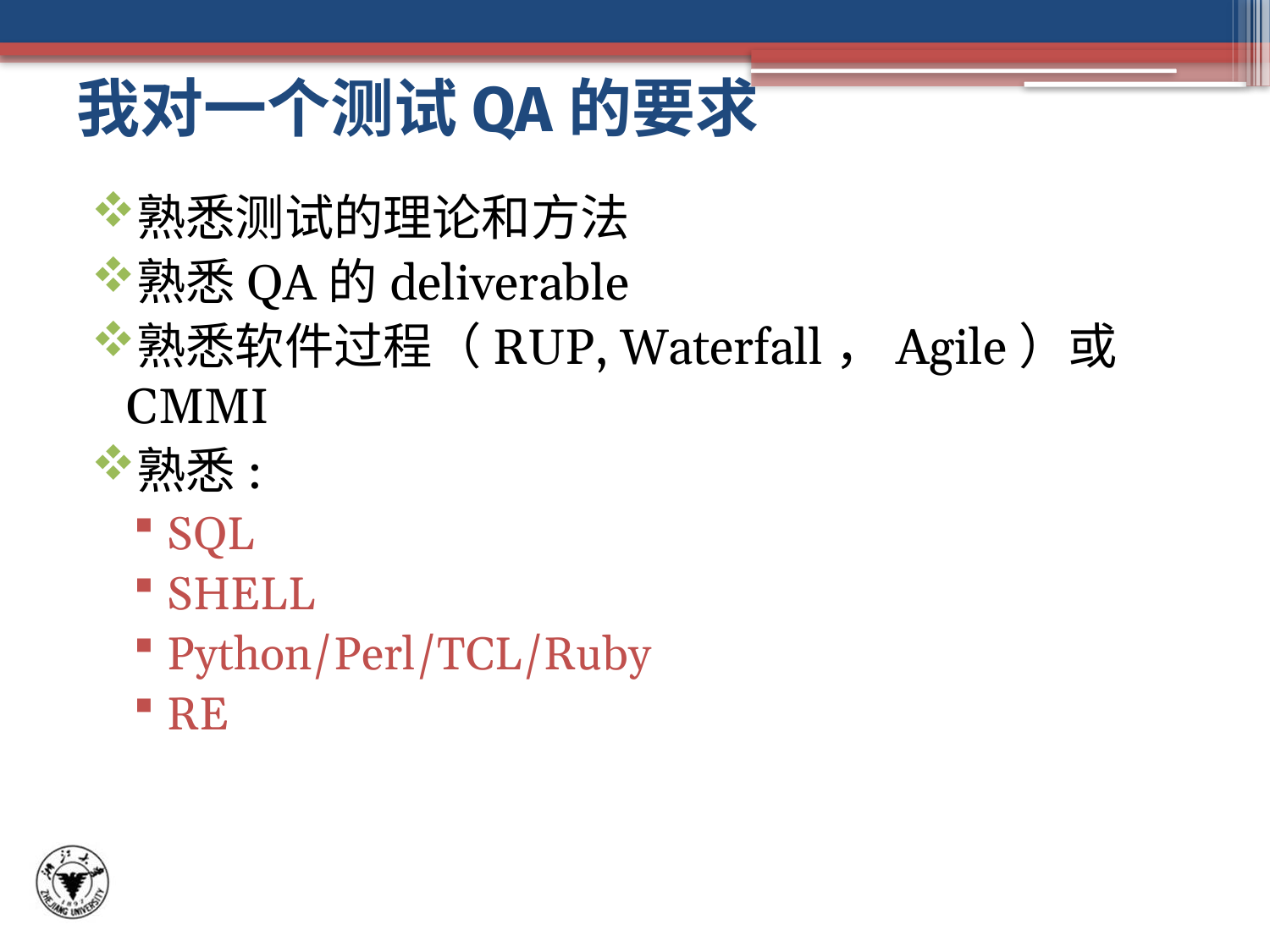

# 我对一个测试QA的要求
熟悉测试的理论和方法
熟悉QA的deliverable
熟悉软件过程（RUP, Waterfall，Agile）或CMMI
熟悉:
SQL
SHELL
Python/Perl/TCL/Ruby
RE